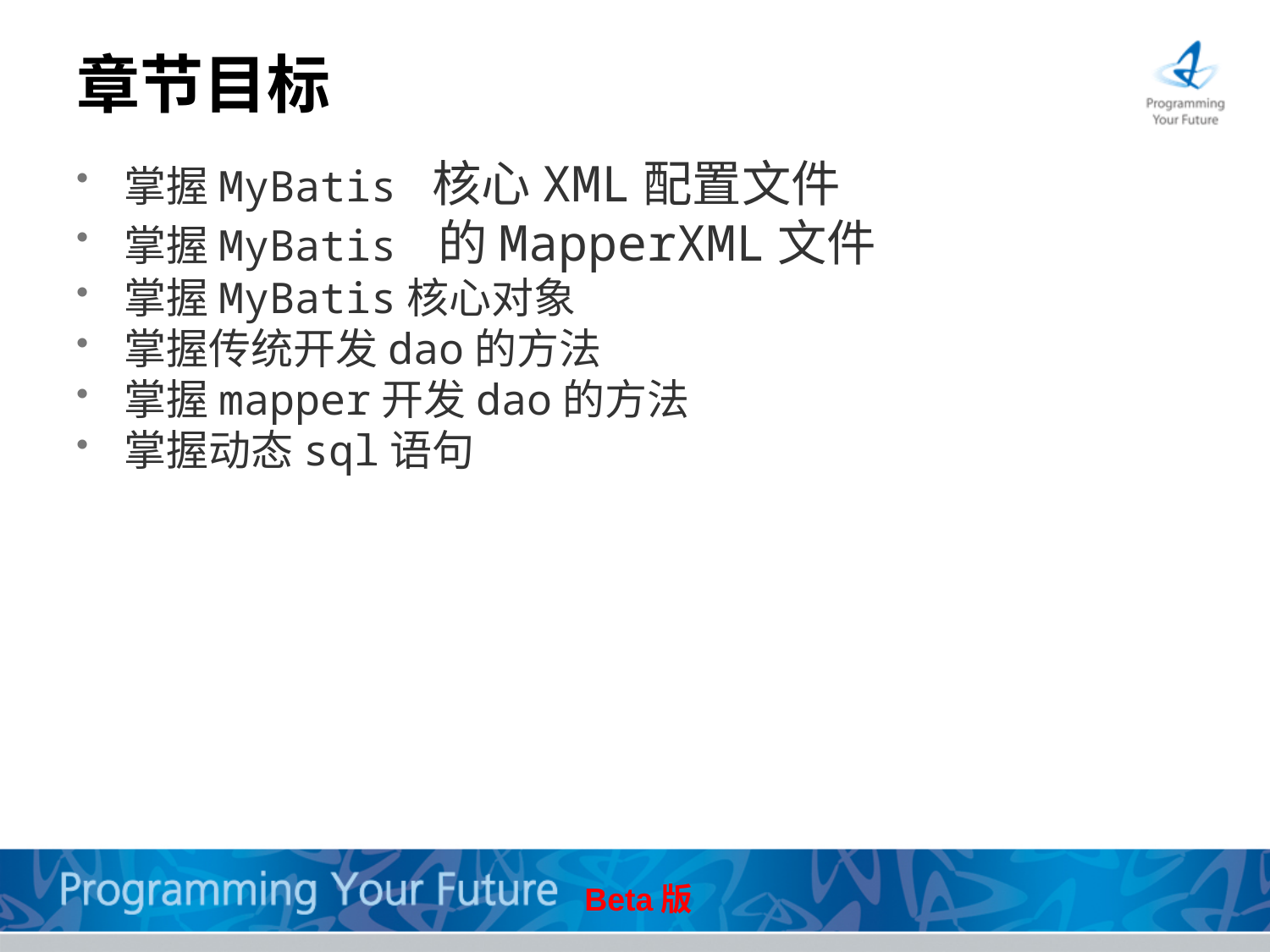

# 章节目标
掌握MyBatis 核心XML配置文件
掌握MyBatis 的MapperXML文件
掌握MyBatis核心对象
掌握传统开发dao的方法
掌握mapper开发dao的方法
掌握动态sql语句